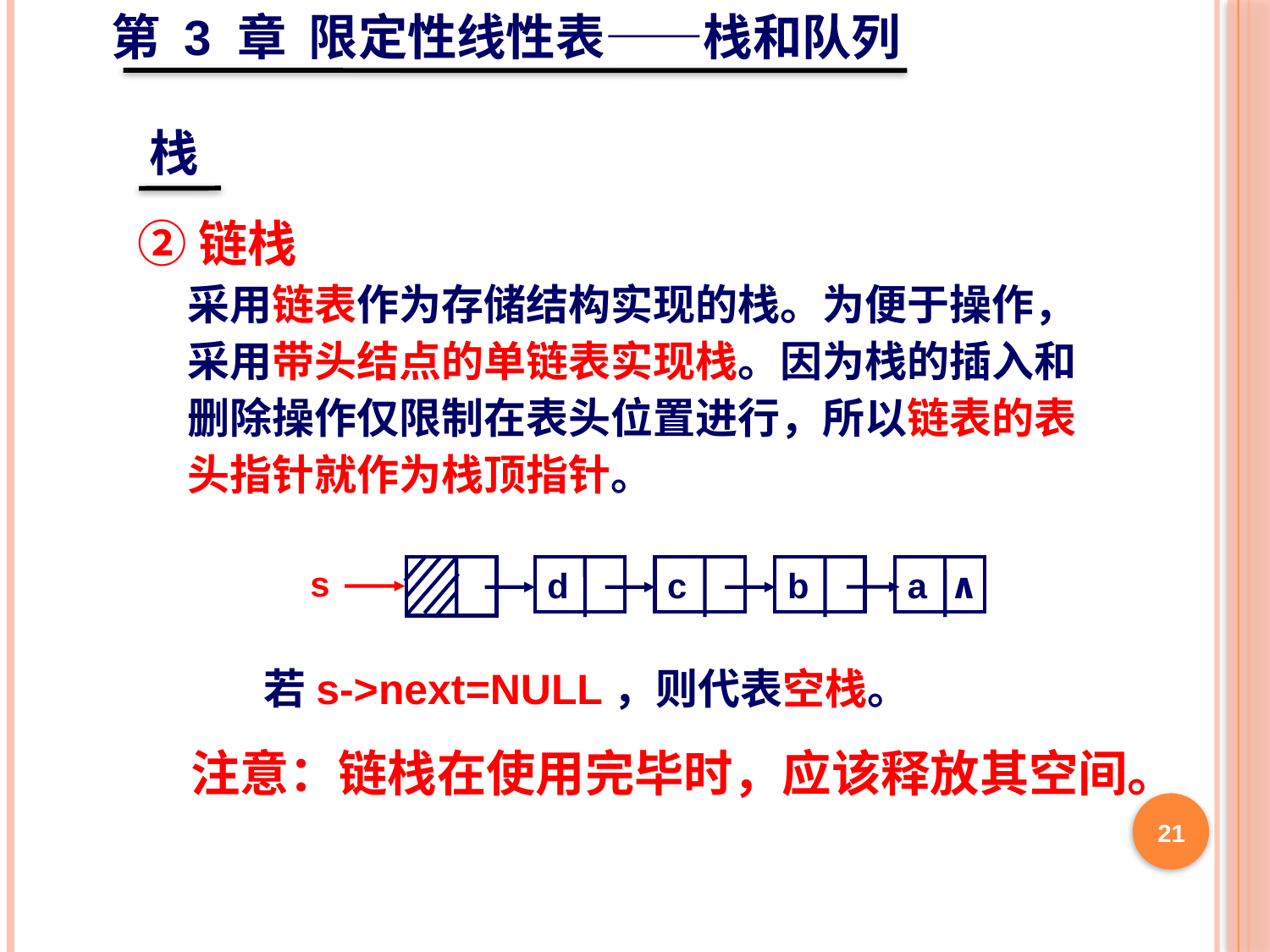

第 3 章  限定性线性表——栈和队列
栈
②链栈
采用链表作为存储结构实现的栈。为便于操作，
采用带头结点的单链表实现栈。因为栈的插入和
删除操作仅限制在表头位置进行，所以链表的表
头指针就作为栈顶指针。
s

d

c

b

a

∧

若s->next=NULL，则代表空栈。
注意：链栈在使用完毕时，应该释放其空间。
21